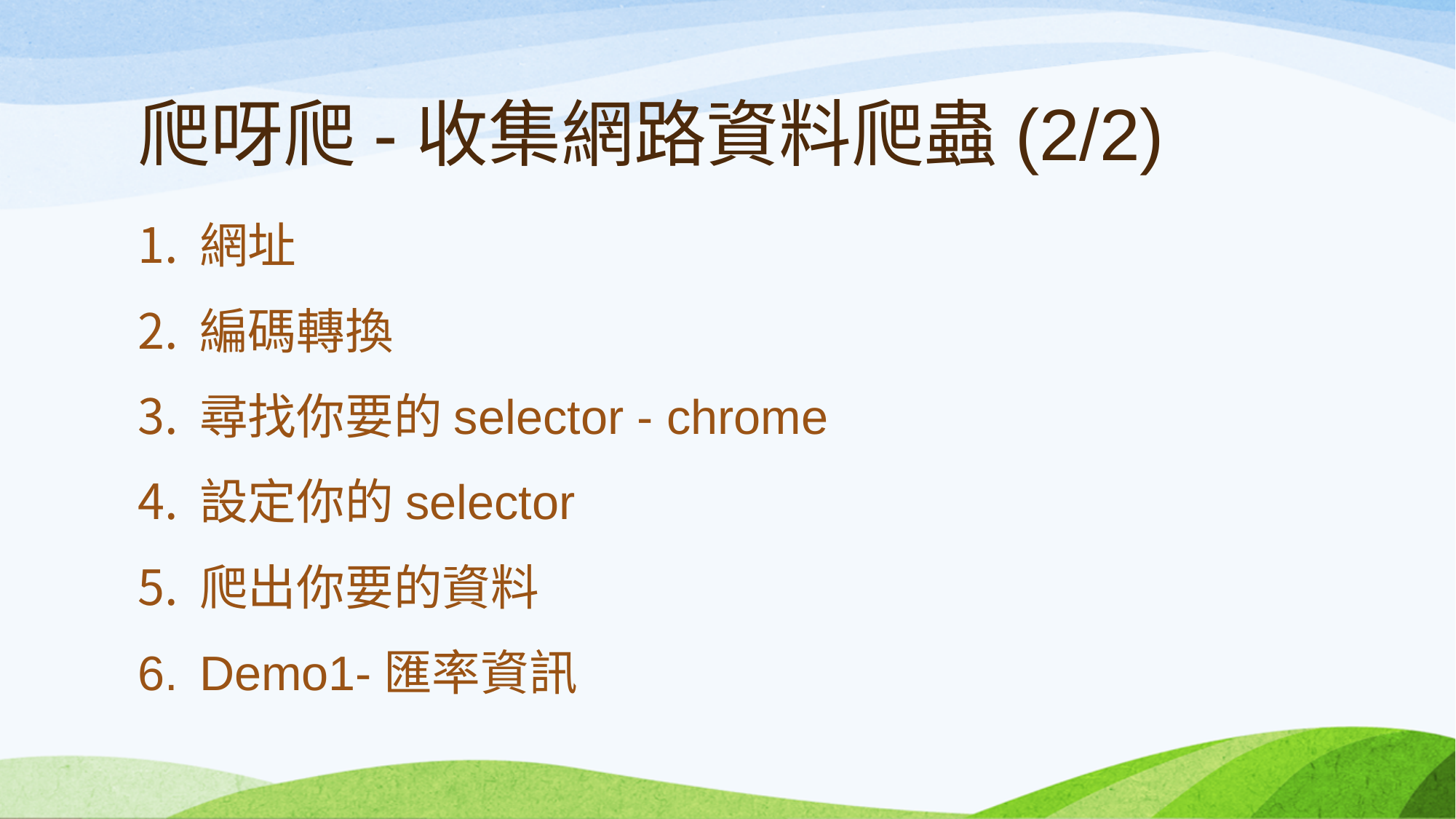

# 爬呀爬-收集網路資料爬蟲(2/2)
網址
編碼轉換
尋找你要的selector - chrome
設定你的selector
爬出你要的資料
Demo1-匯率資訊